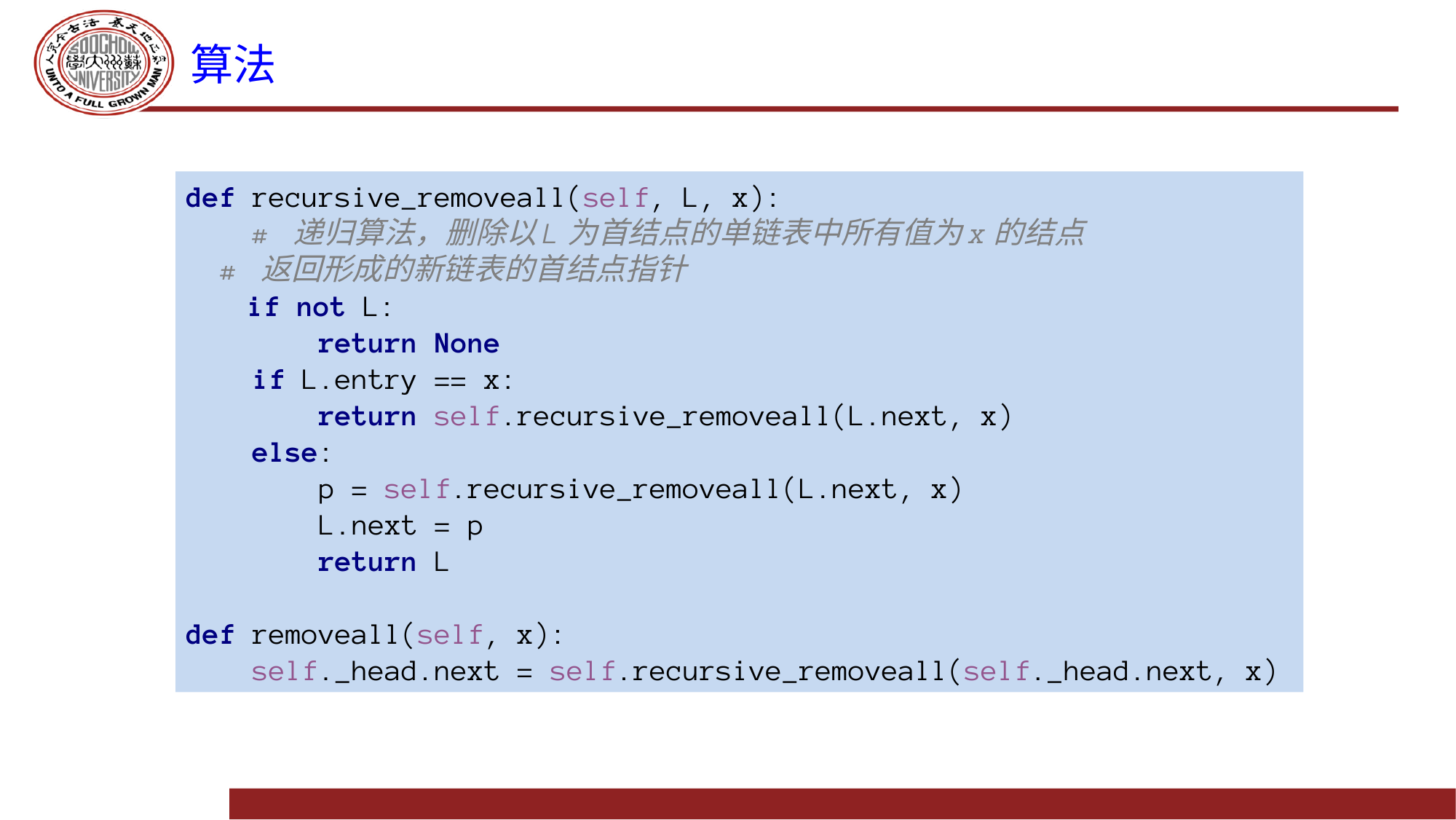

# 算法
def recursive_removeall(self, L, x):
    # 递归算法，删除以L为首结点的单链表中所有值为x的结点
    # 返回形成的新链表的首结点指针
        if not L:
        return None
    if L.entry == x:
        return self.recursive_removeall(L.next, x)
    else:
        p = self.recursive_removeall(L.next, x)
        L.next = p
        return L
def removeall(self, x):
    self._head.next = self.recursive_removeall(self._head.next, x)